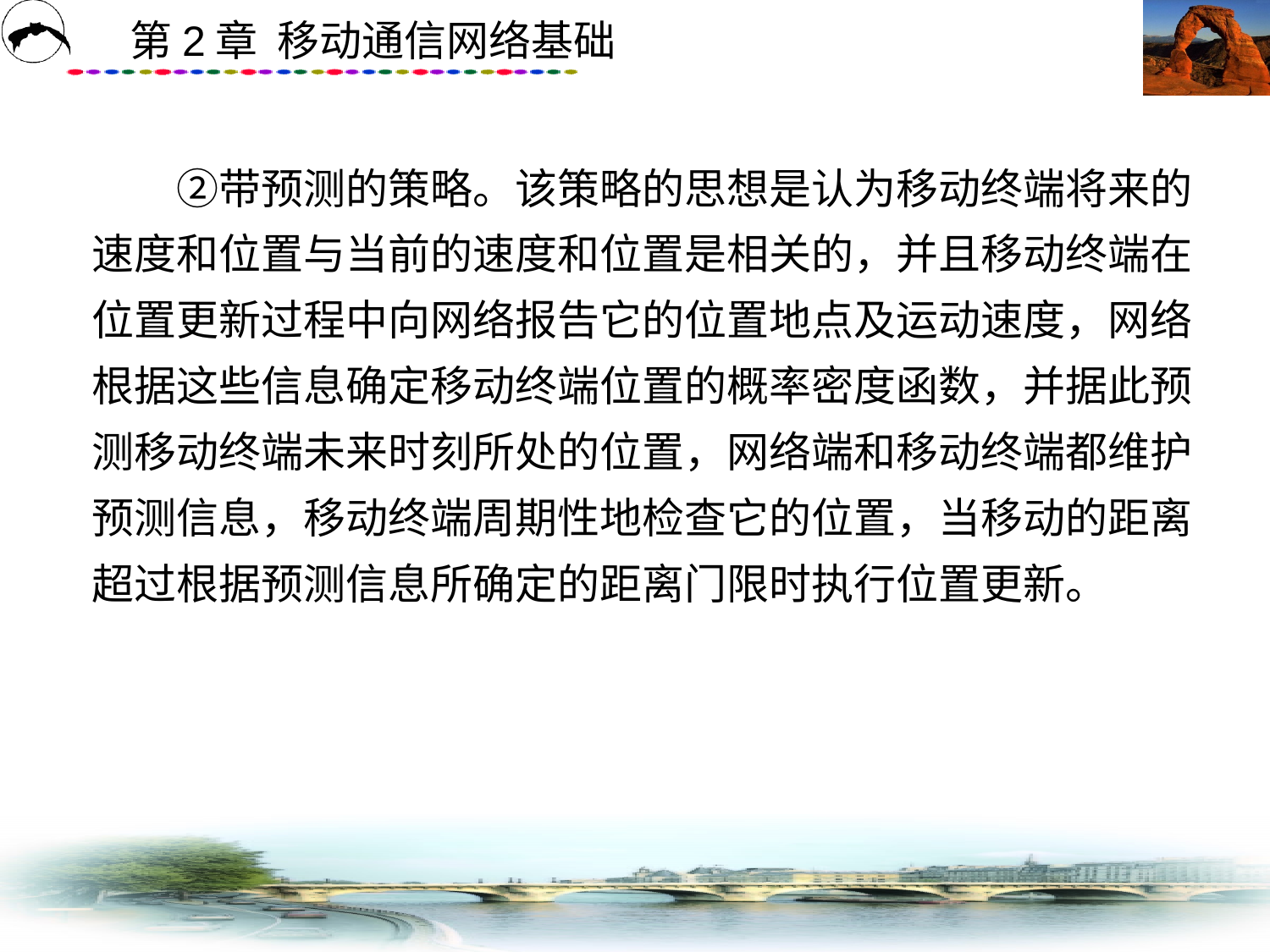

# ②带预测的策略。该策略的思想是认为移动终端将来的速度和位置与当前的速度和位置是相关的，并且移动终端在位置更新过程中向网络报告它的位置地点及运动速度，网络根据这些信息确定移动终端位置的概率密度函数，并据此预测移动终端未来时刻所处的位置，网络端和移动终端都维护预测信息，移动终端周期性地检查它的位置，当移动的距离超过根据预测信息所确定的距离门限时执行位置更新。